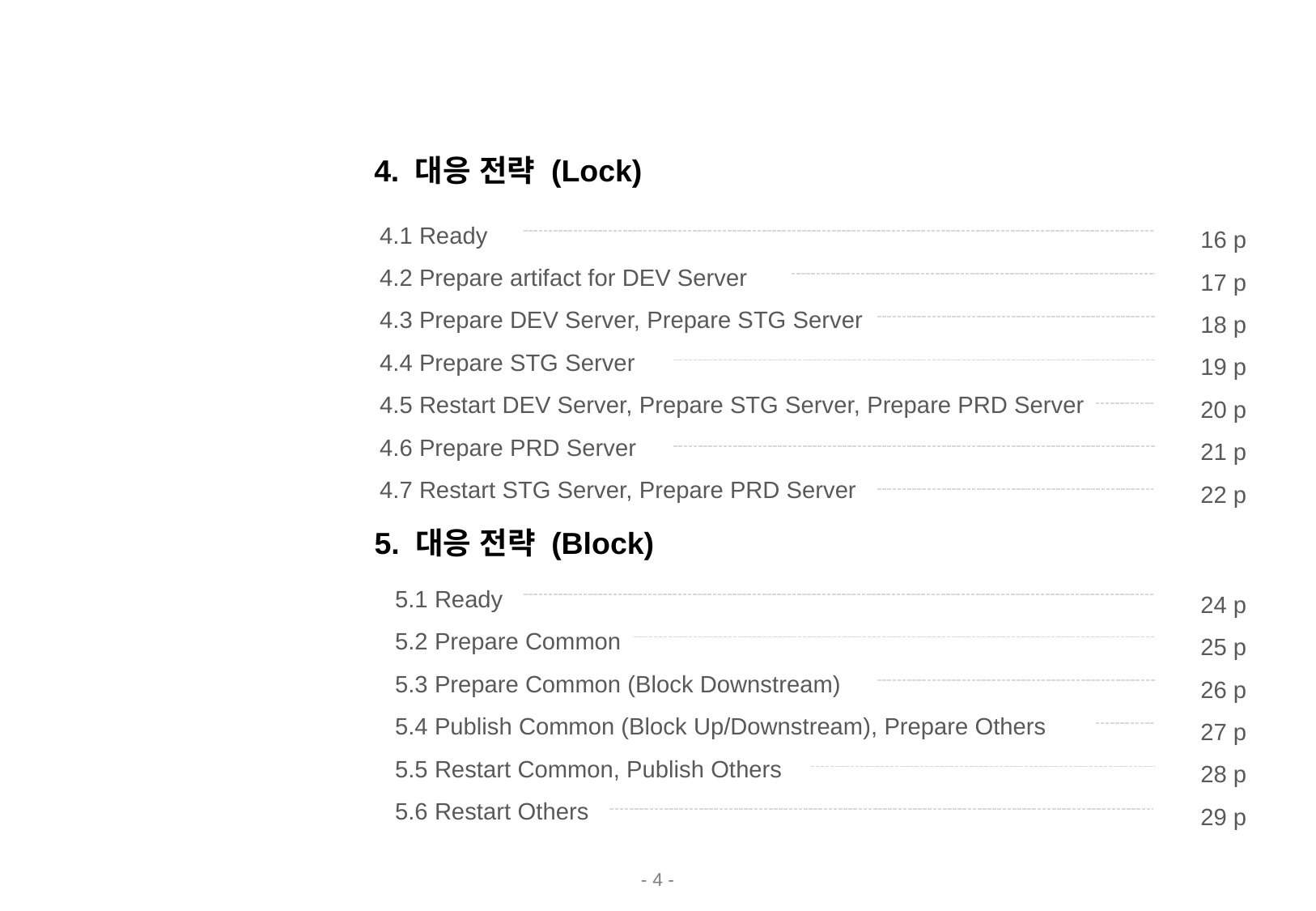

4. 대응 전략 (Lock)
4.1 Ready
4.2 Prepare artifact for DEV Server
4.3 Prepare DEV Server, Prepare STG Server
4.4 Prepare STG Server
4.5 Restart DEV Server, Prepare STG Server, Prepare PRD Server
4.6 Prepare PRD Server
4.7 Restart STG Server, Prepare PRD Server
 16 p
17 p
18 p
19 p
20 p
21 p
22 p
5. 대응 전략 (Block)
5.1 Ready
5.2 Prepare Common
5.3 Prepare Common (Block Downstream)
5.4 Publish Common (Block Up/Downstream), Prepare Others
5.5 Restart Common, Publish Others
5.6 Restart Others
 24 p
25 p
26 p
27 p
28 p
29 p